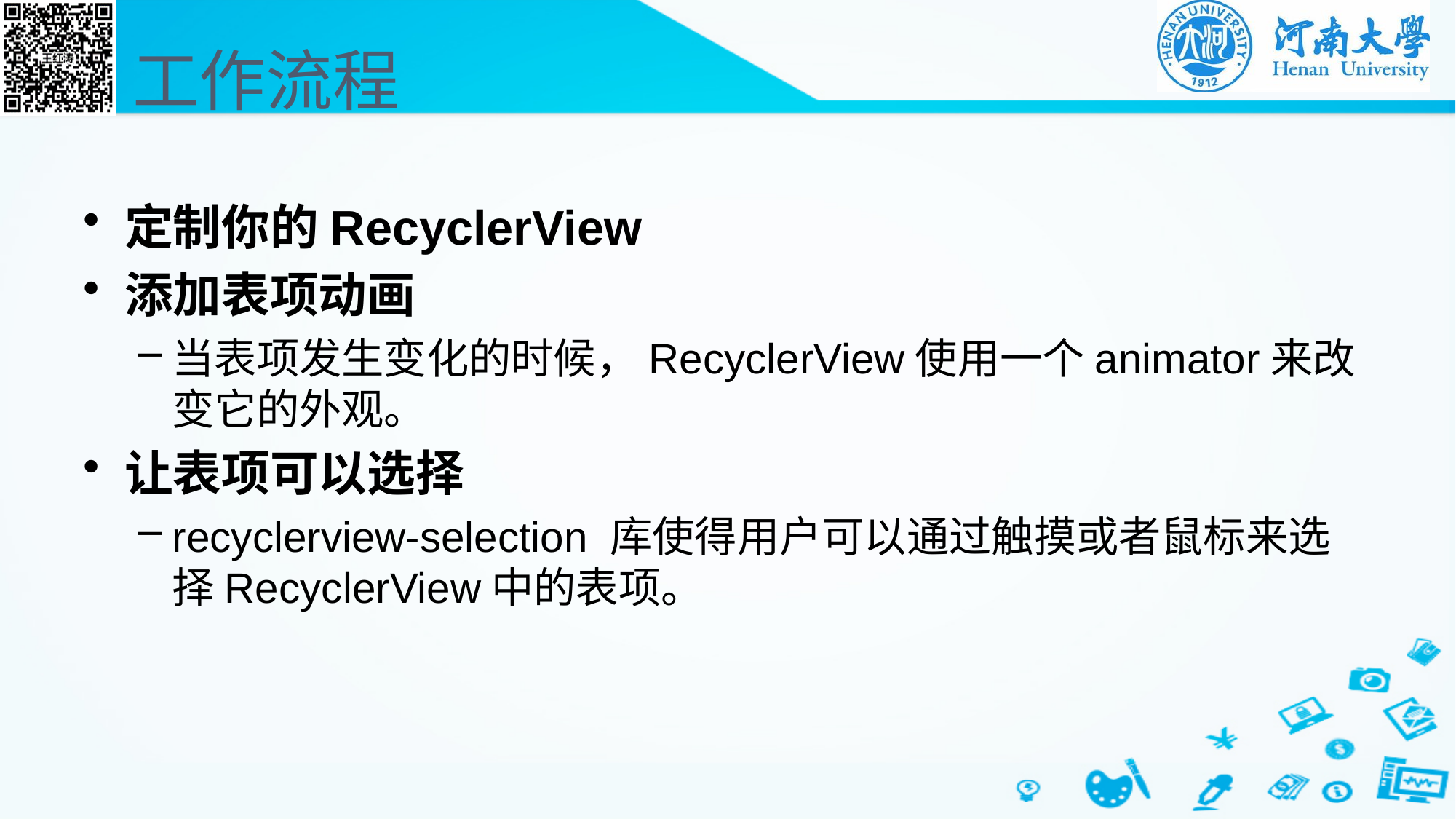

# 工作流程
定制你的RecyclerView
添加表项动画
当表项发生变化的时候，RecyclerView使用一个animator来改变它的外观。
让表项可以选择
recyclerview-selection 库使得用户可以通过触摸或者鼠标来选择RecyclerView中的表项。